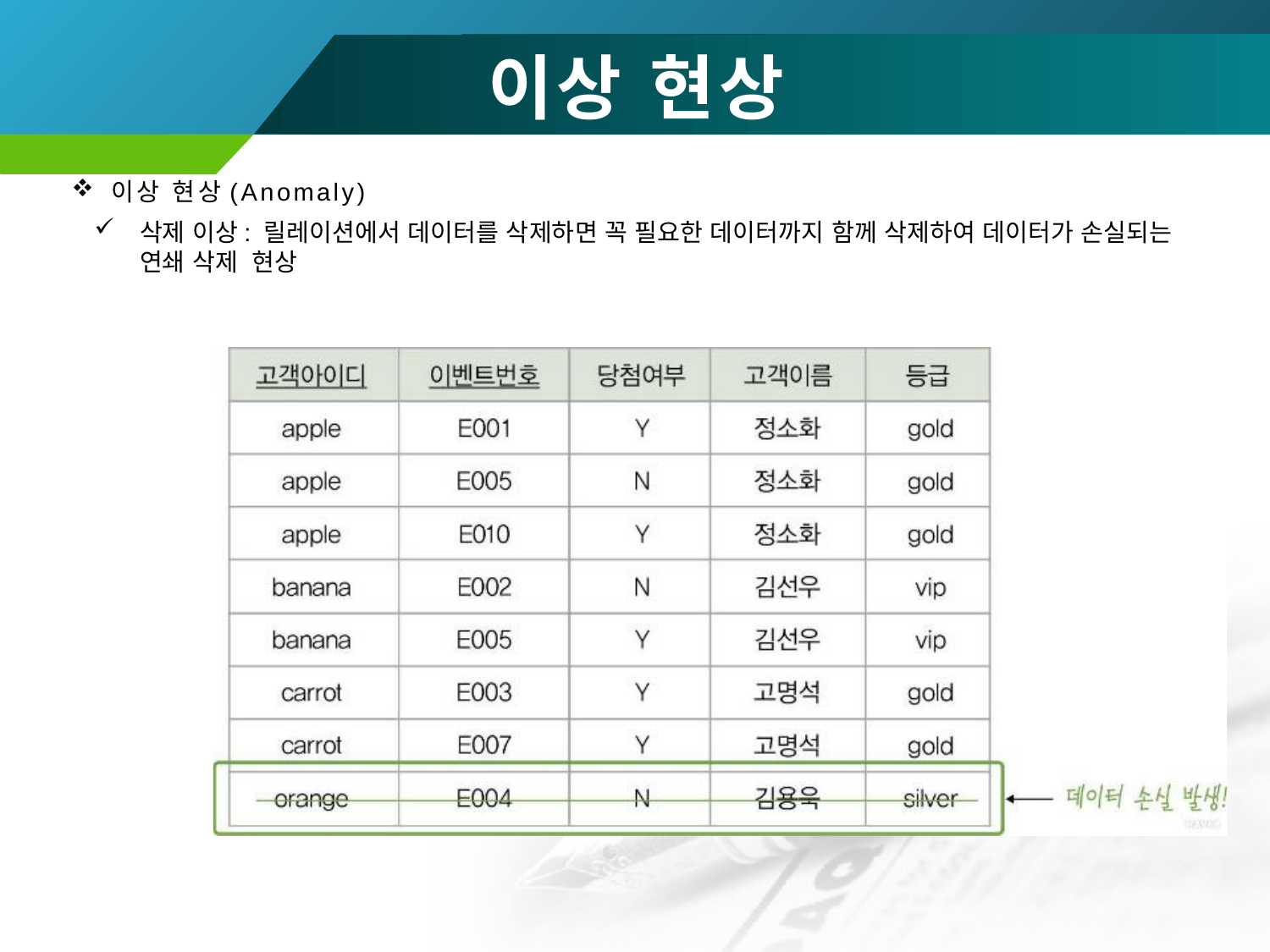

# 이상 현상
이상 현상(Anomaly)
삭제 이상: 릴레이션에서 데이터를 삭제하면 꼭 필요한 데이터까지 함께 삭제하여 데이터가 손실되는 연쇄 삭제  현상